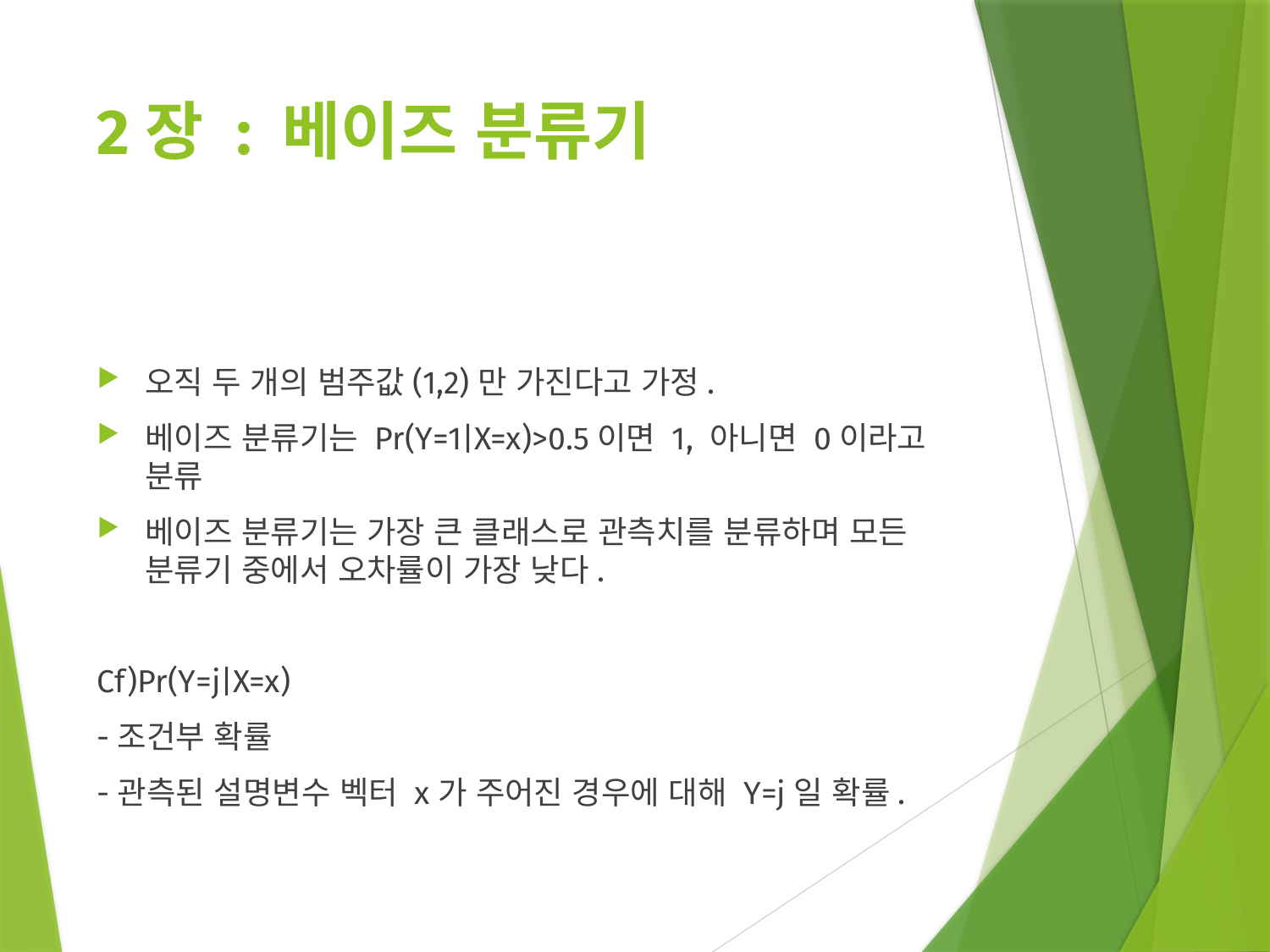

# 2장 : 베이즈 분류기

오직 두 개의 범주값(1,2)만 가진다고 가정.
베이즈 분류기는 Pr(Y=1|X=x)>0.5이면 1, 아니면 0이라고 분류
베이즈 분류기는 가장 큰 클래스로 관측치를 분류하며 모든 분류기 중에서 오차률이 가장 낮다.

Cf)Pr(Y=j|X=x)
-조건부 확률
-관측된 설명변수 벡터 x가 주어진 경우에 대해 Y=j일 확률.